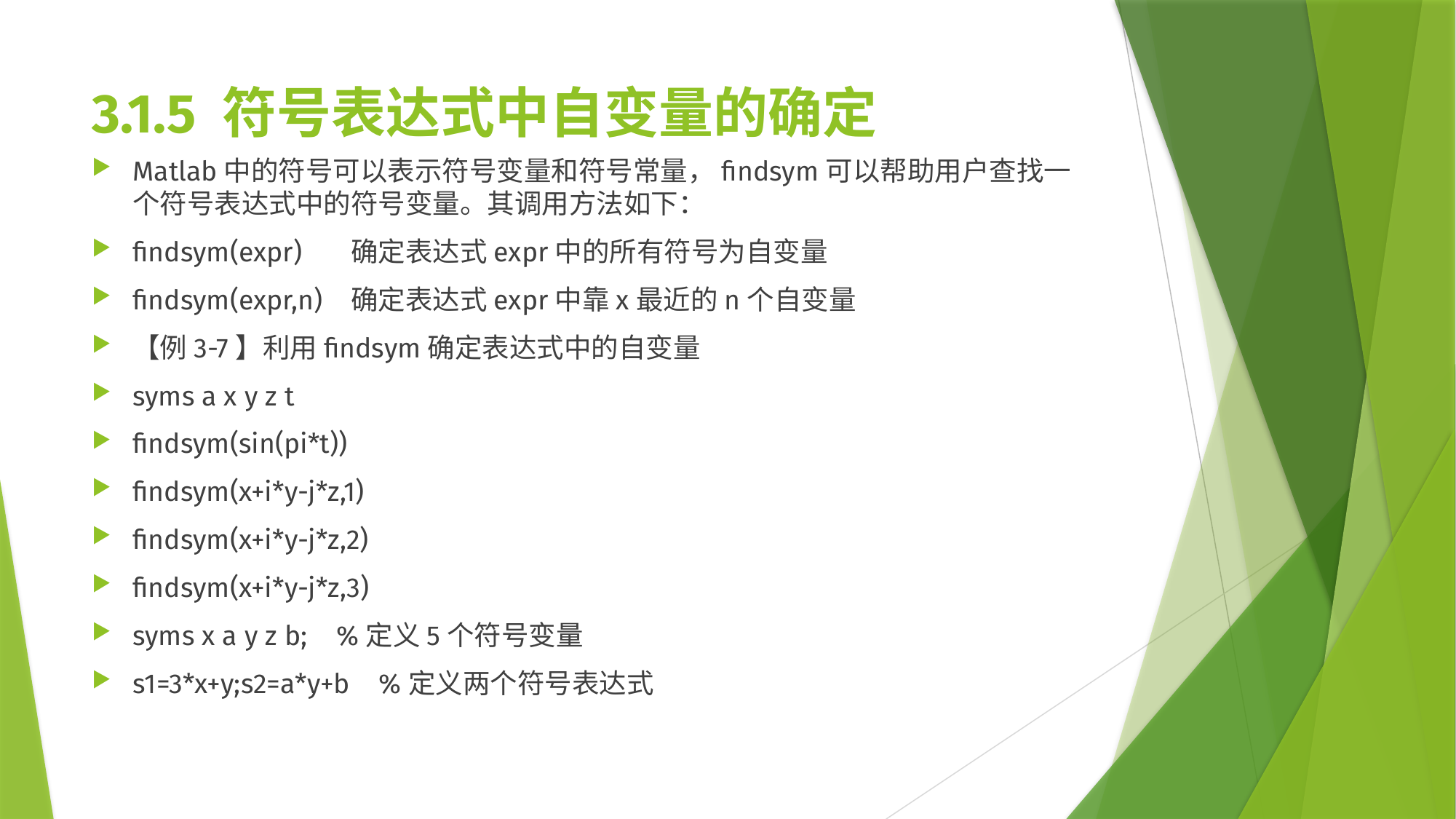

# 3.1.5 符号表达式中自变量的确定
Matlab中的符号可以表示符号变量和符号常量，findsym可以帮助用户查找一个符号表达式中的符号变量。其调用方法如下：
findsym(expr)	确定表达式expr中的所有符号为自变量
findsym(expr,n) 	确定表达式expr中靠x最近的n个自变量
【例3-7】利用findsym确定表达式中的自变量
syms a x y z t
findsym(sin(pi*t))
findsym(x+i*y-j*z,1)
findsym(x+i*y-j*z,2)
findsym(x+i*y-j*z,3)
syms x a y z b;    %定义5个符号变量
s1=3*x+y;s2=a*y+b    %定义两个符号表达式